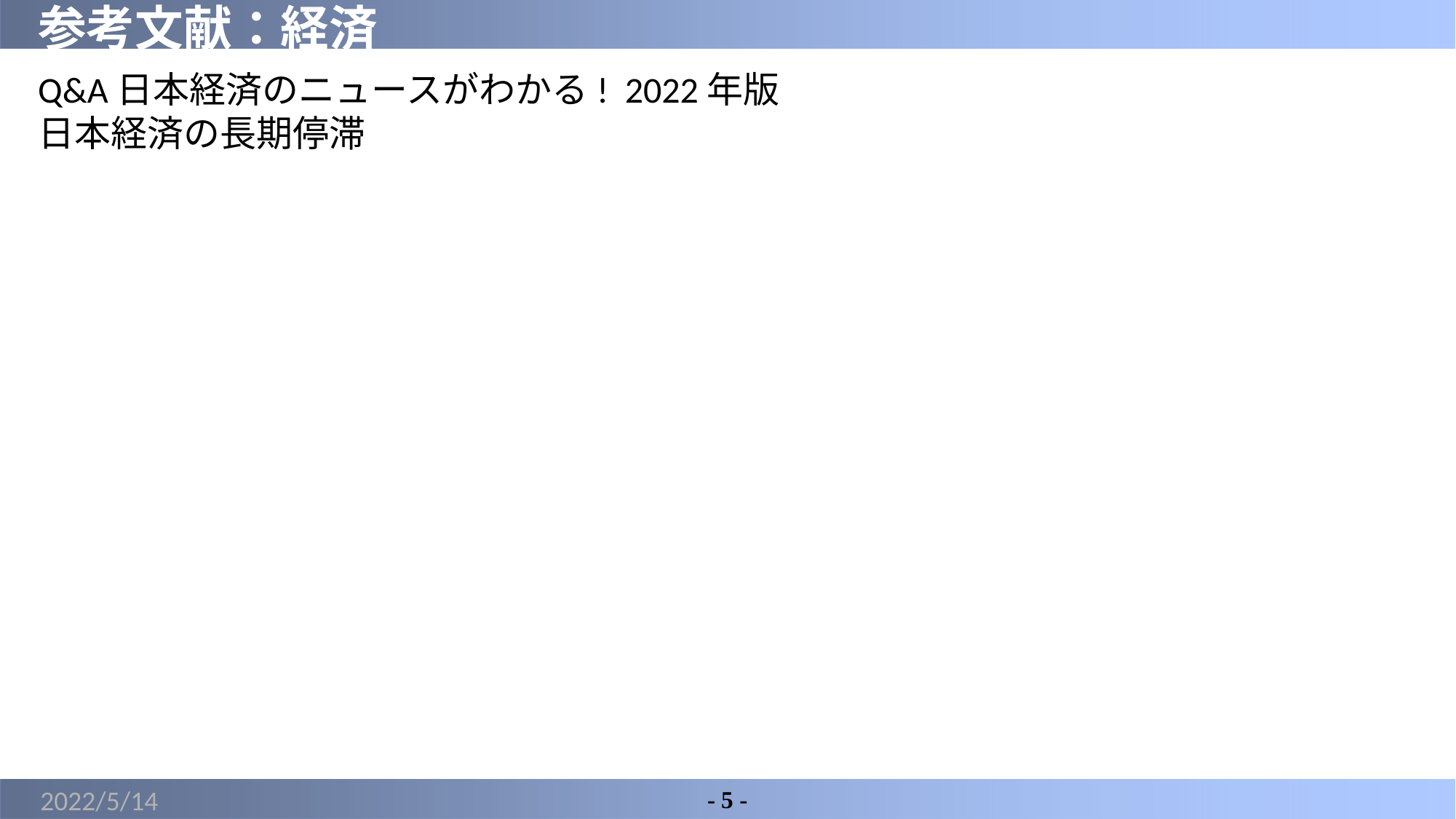

# 参考文献：経済
Q&A日本経済のニュースがわかる!  2022年版
日本経済の長期停滞
2022/5/14
- 5 -